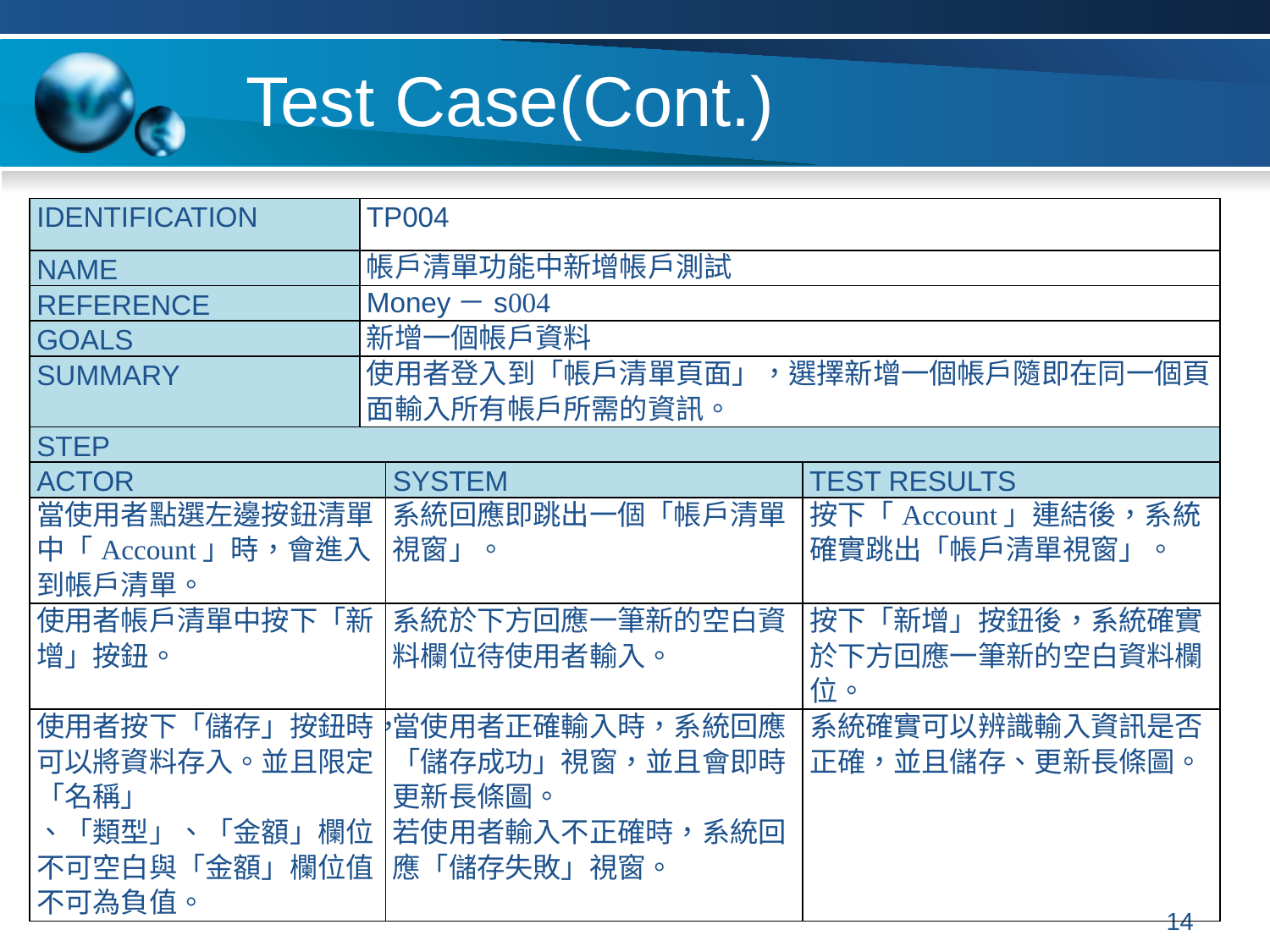

# Test Case(Cont.)
| IDENTIFICATION | TP004 |  |  |
| --- | --- | --- | --- |
| NAME | 帳戶清單功能中新增帳戶測試 |  |  |
| REFERENCE | Money－s004 |  |  |
| GOALS | 新增一個帳戶資料 |  |  |
| SUMMARY | 使用者登入到「帳戶清單頁面」，選擇新增一個帳戶隨即在同一個頁面輸入所有帳戶所需的資訊。 |  |  |
| STEP |  |  |  |
| ACTOR |  | SYSTEM | TEST RESULTS |
| 當使用者點選左邊按鈕清單中「Account」時，會進入到帳戶清單。 |  | 系統回應即跳出一個「帳戶清單視窗」。 | 按下「Account」連結後，系統確實跳出「帳戶清單視窗」。 |
| 使用者帳戶清單中按下「新增」按鈕。 |  | 系統於下方回應一筆新的空白資料欄位待使用者輸入。 | 按下「新增」按鈕後，系統確實於下方回應一筆新的空白資料欄位。 |
| 使用者按下「儲存」按鈕時，可以將資料存入。並且限定「名稱」 、「類型」、「金額」欄位不可空白與「金額」欄位值不可為負值。 |  | 當使用者正確輸入時，系統回應「儲存成功」視窗，並且會即時更新長條圖。 若使用者輸入不正確時，系統回應「儲存失敗」視窗。 | 系統確實可以辨識輸入資訊是否正確，並且儲存、更新長條圖。 |
14